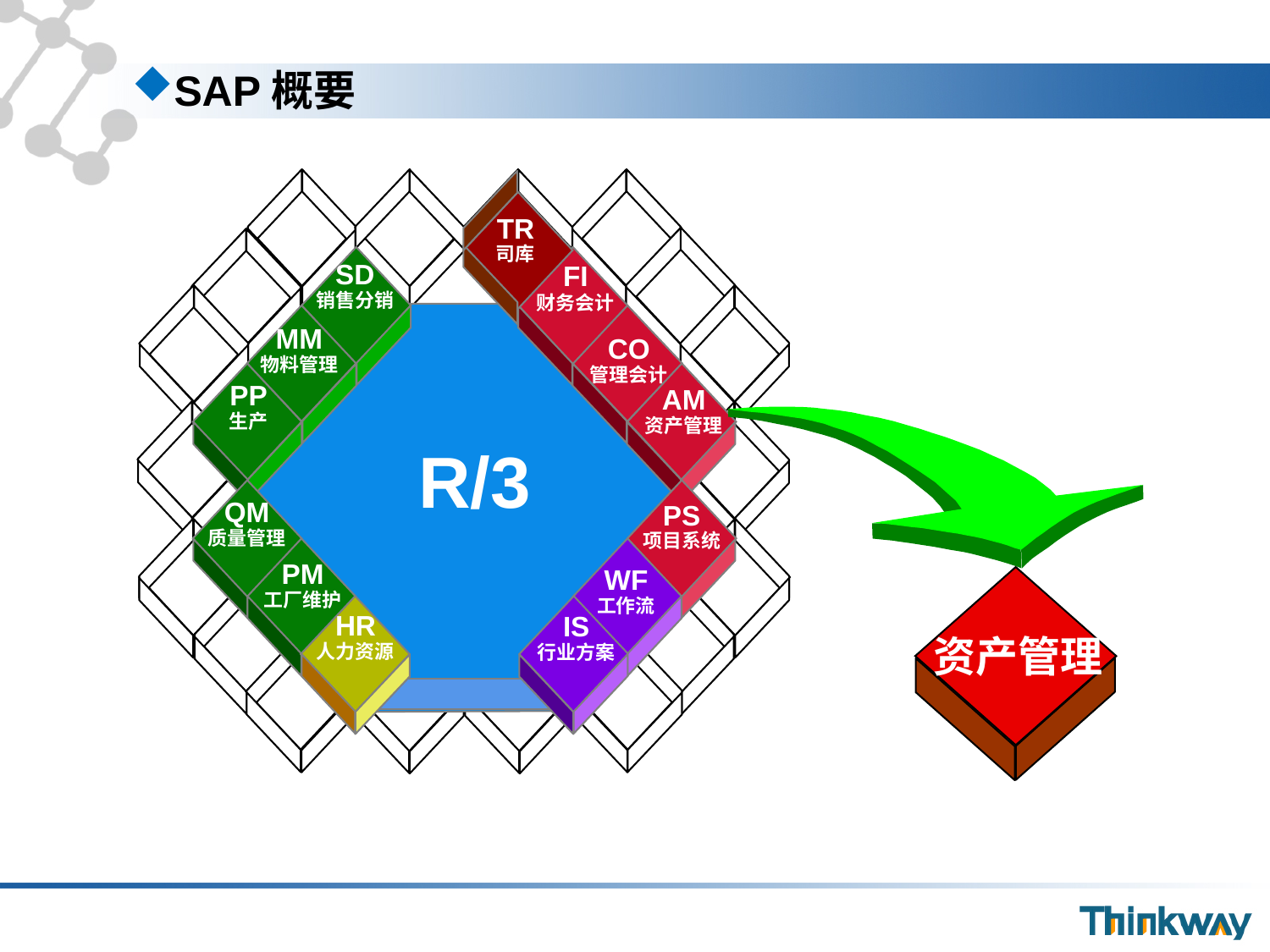

SAP概要

TR
司库

SD
销售分销
FI
财务会计

MM
物料管理
CO
管理会计

PP
生产
AM
资产管理

R/3

QM
质量管理
PS
项目系统

PM
工厂维护
WF
工作流

HR
人力资源
IS
行业方案

资产管理